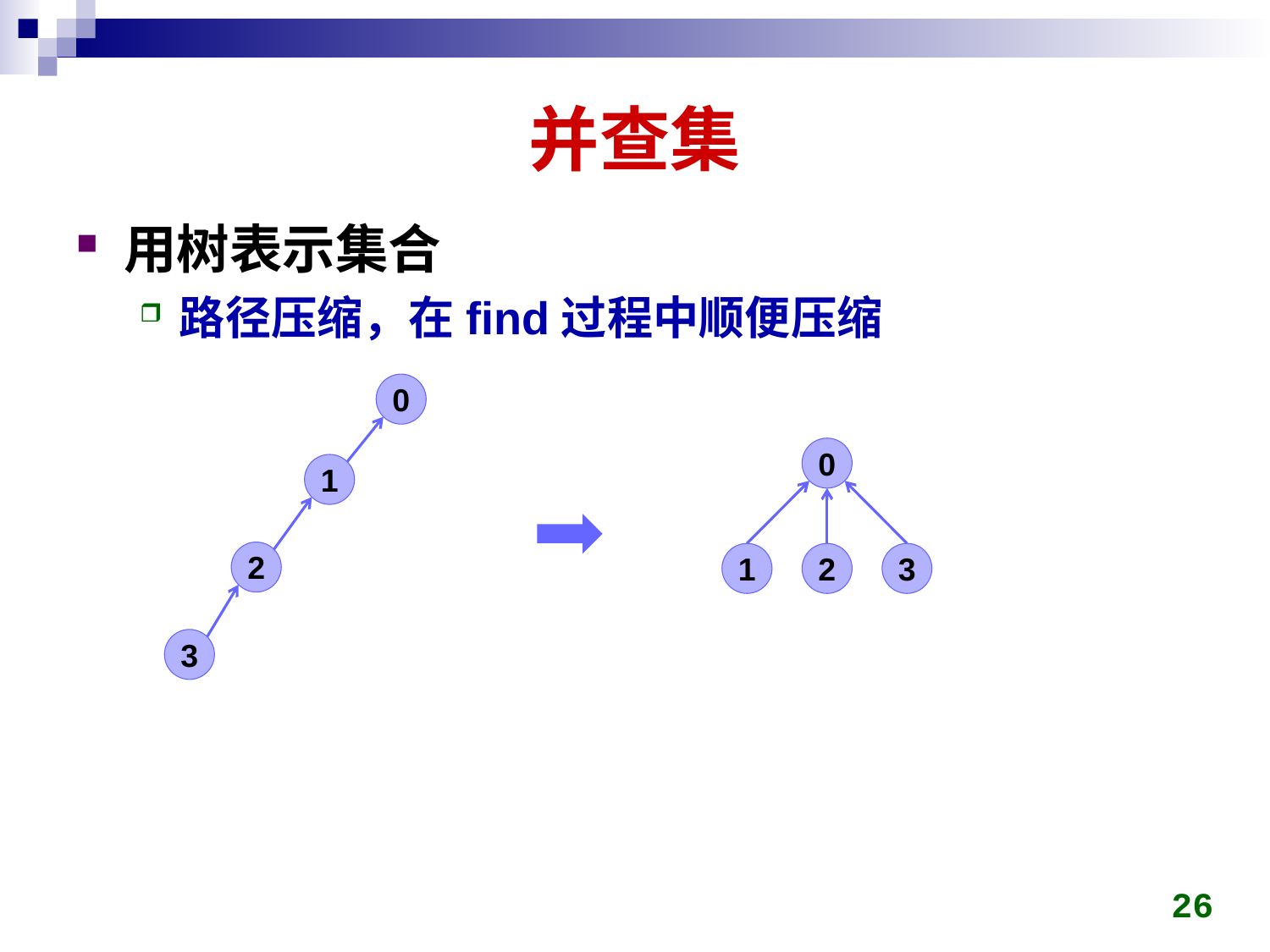

# 并查集
用树表示集合
路径压缩，在find过程中顺便压缩

0
1
2
3
0

1
2
3
26